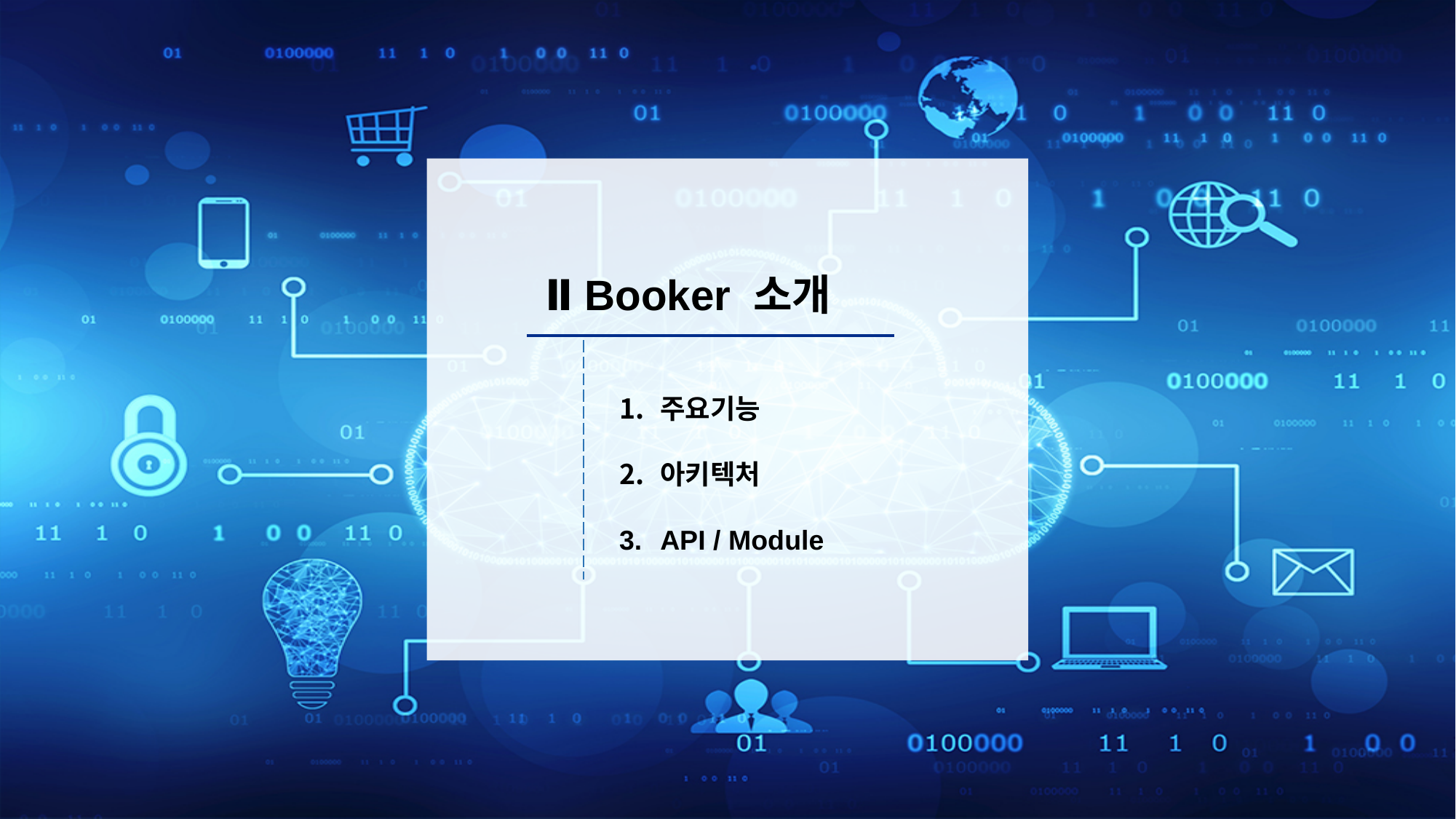

Ⅱ Booker 소개
주요기능
아키텍처
API / Module